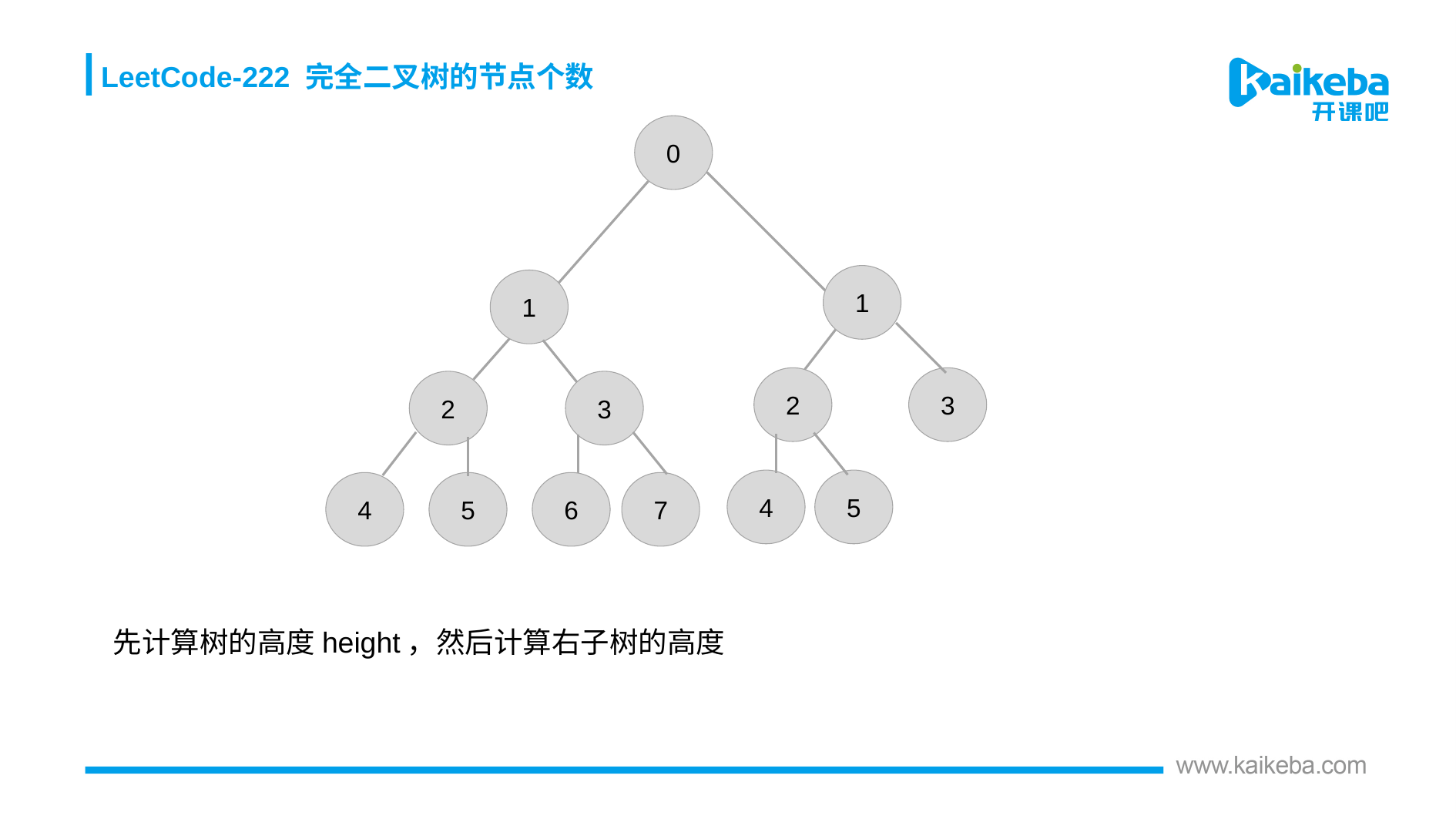

LeetCode-222 完全二叉树的节点个数

0

1

1

2

3

2

3

4

5

4

5

6

7
先计算树的高度height，然后计算右子树的高度